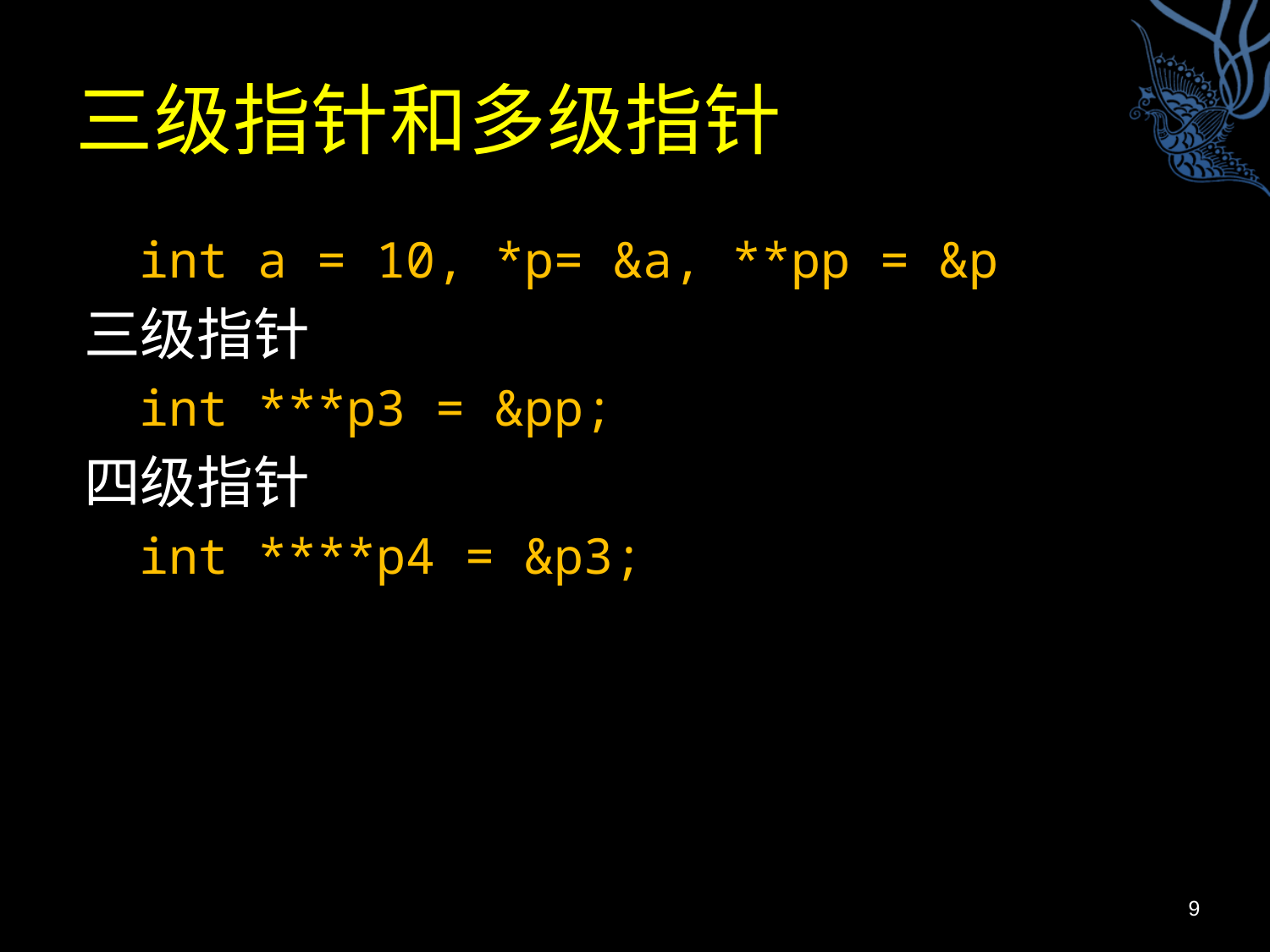

# 三级指针和多级指针
int a = 10, *p= &a, **pp = &p
三级指针
int ***p3 = &pp;
四级指针
int ****p4 = &p3;

9